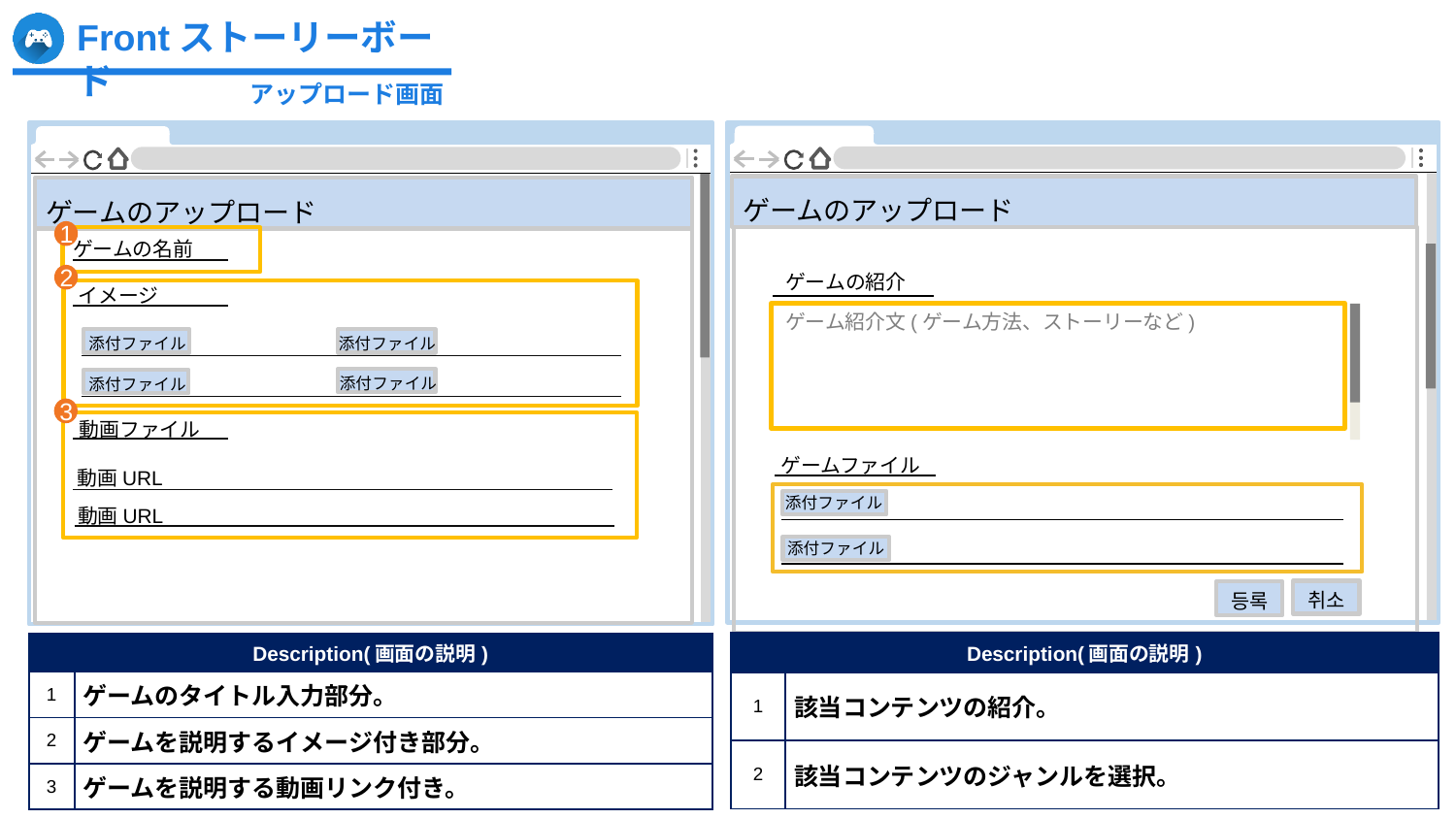

Frontストーリーボード
アップロード画面

ゲームのアップロード

ゲームのアップロード

1

ゲームの名前

ゲームの紹介
2
イメージ

ゲーム紹介文(ゲーム方法、ストーリーなど)

添付ファイル

添付ファイル

添付ファイル

添付ファイル

3
動画ファイル

ゲームファイル
動画URL

添付ファイル

動画URL
添付ファイル

취소
등록

| Description(画面の説明) |  |
| --- | --- |
| 1 | 該当コンテンツの紹介。 |
| 2 | 該当コンテンツのジャンルを選択。 |
| Description(画面の説明) |  |
| --- | --- |
| 1 | ゲームのタイトル入力部分。 |
| 2 | ゲームを説明するイメージ付き部分。 |
| 3 | ゲームを説明する動画リンク付き。 |